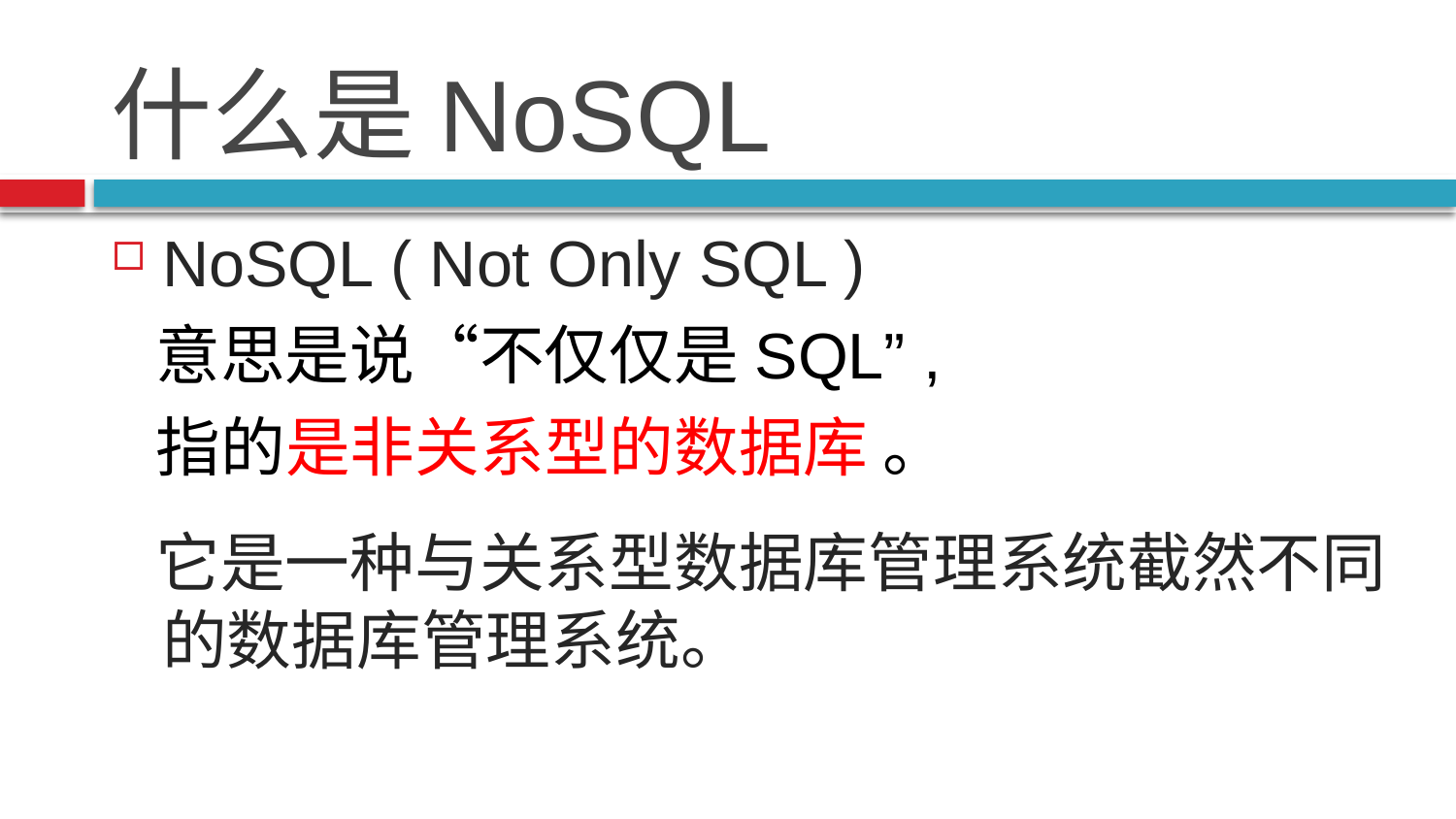

# 什么是NoSQL
NoSQL ( Not Only SQL )
  意思是说“不仅仅是SQL” ,
  指的是非关系型的数据库 。
  它是一种与关系型数据库管理系统截然不同的数据库管理系统。